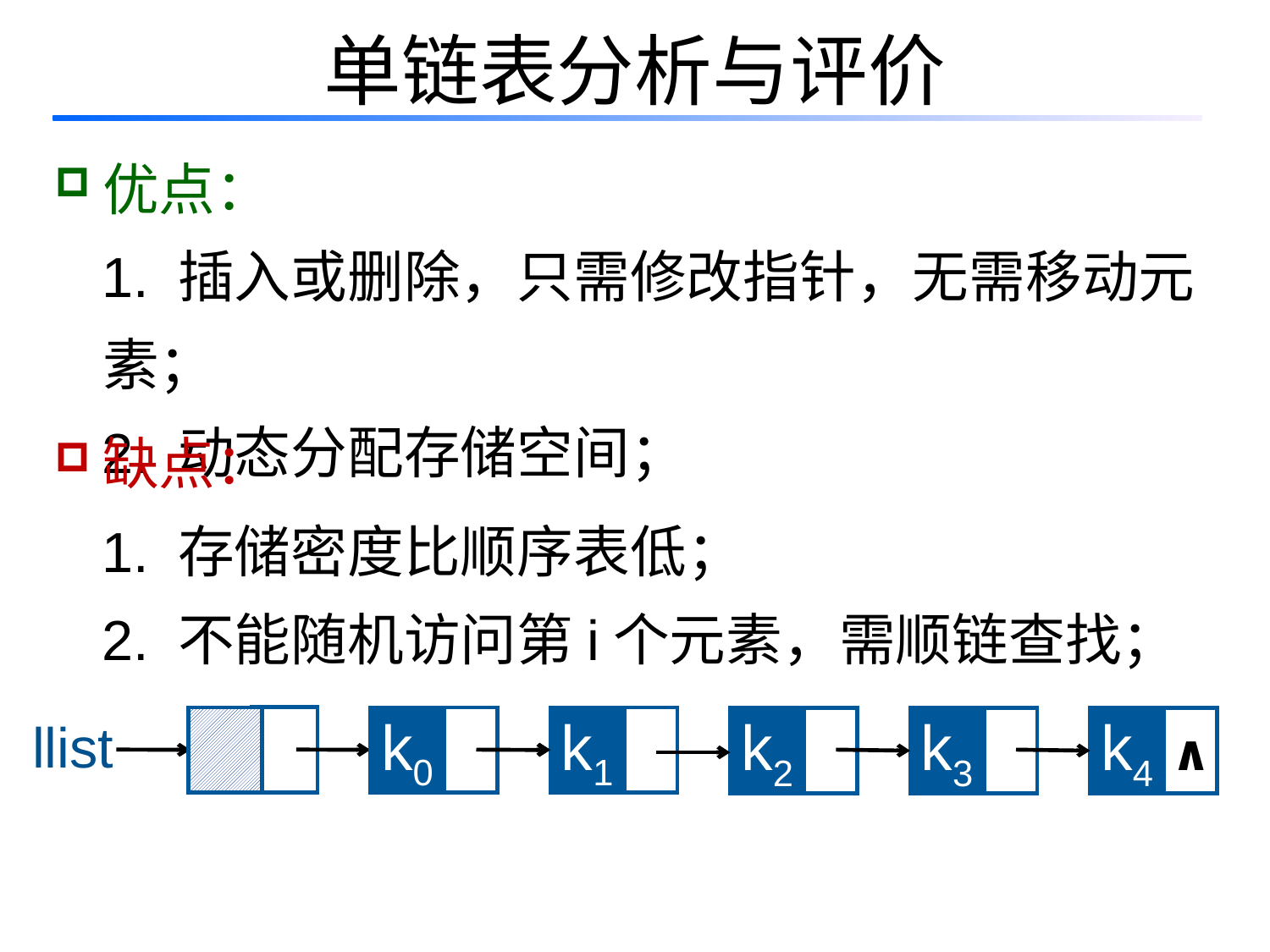

# 单链表分析与评价

优点：
   1. 插入或删除，只需修改指针，无需移动元素；
   2. 动态分配存储空间；
缺点：
   1. 存储密度比顺序表低；
   2. 不能随机访问第i个元素，需顺链查找；
llist

k0

k1

k2

k3

k4
 ∧